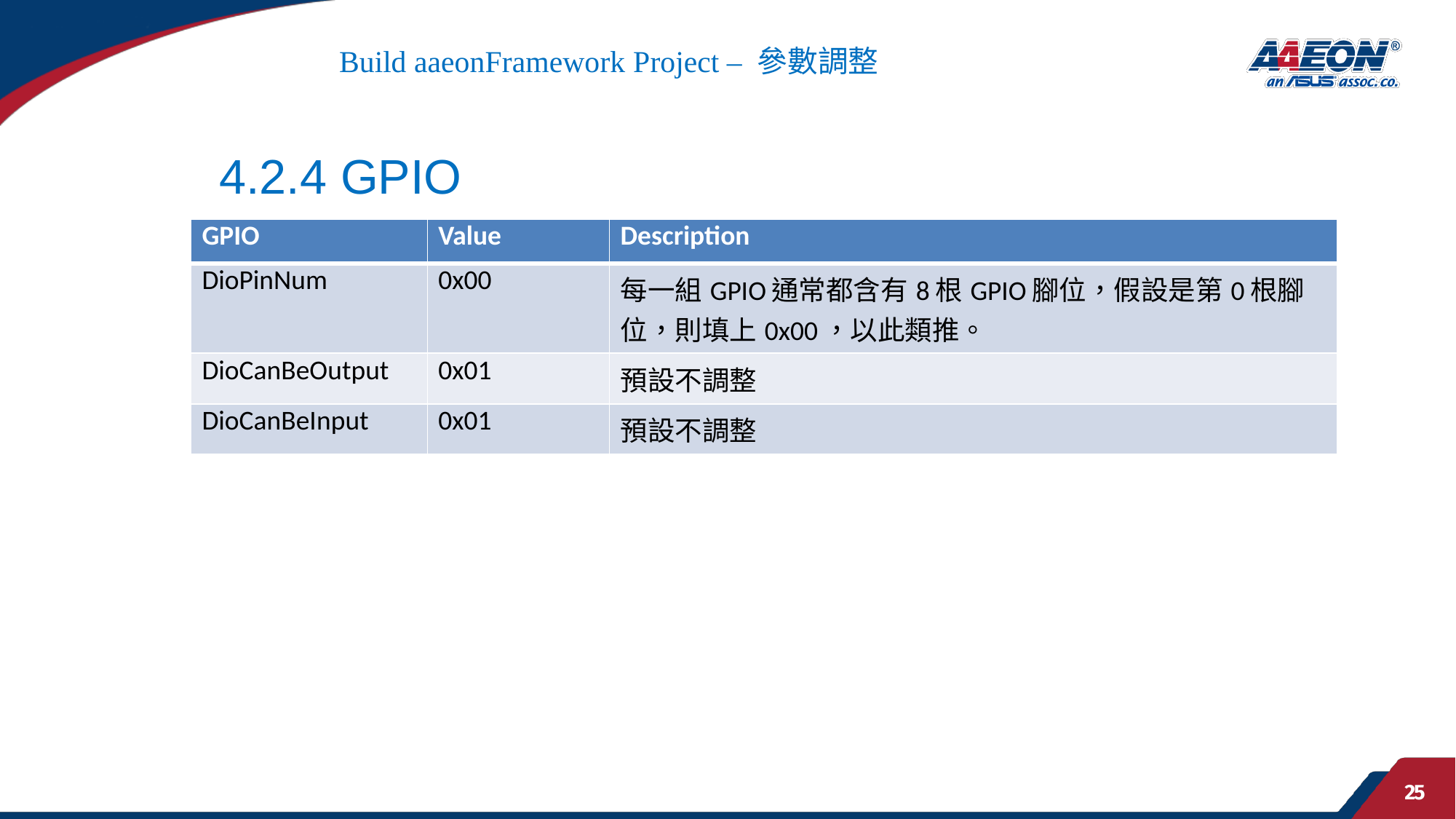

# Build aaeonFramework Project – 參數調整
4.2.4 GPIO

| GPIO | Value | Description |
| --- | --- | --- |
| DioPinNum | 0x00 | 每一組GPIO通常都含有8根GPIO腳位，假設是第0根腳位，則填上0x00，以此類推。 |
| DioCanBeOutput | 0x01 | 預設不調整 |
| DioCanBeInput | 0x01 | 預設不調整 |
25